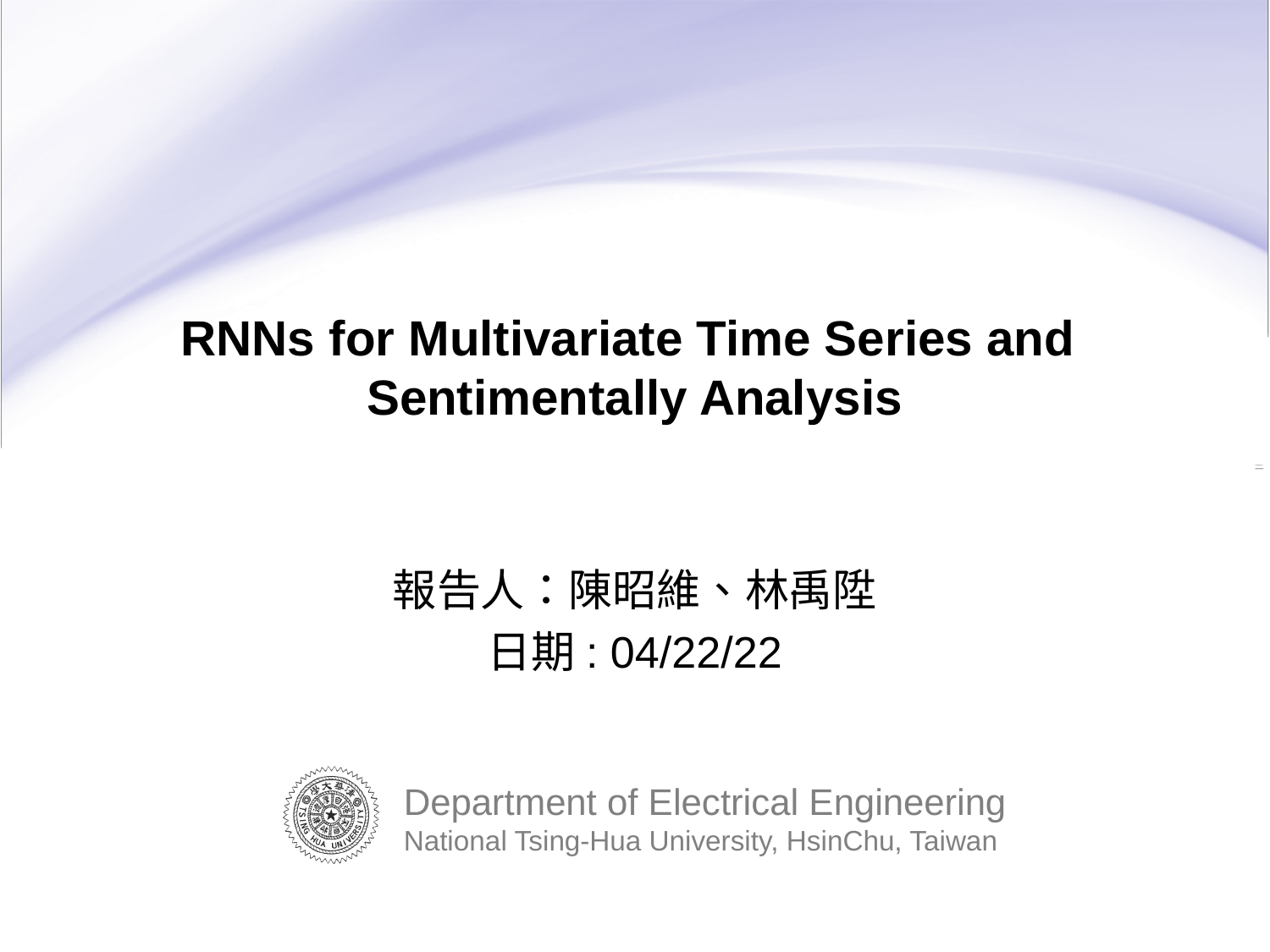

# RNNs for Multivariate Time Series and Sentimentally Analysis
報告人：陳昭維、林禹陞
日期: 04/22/22